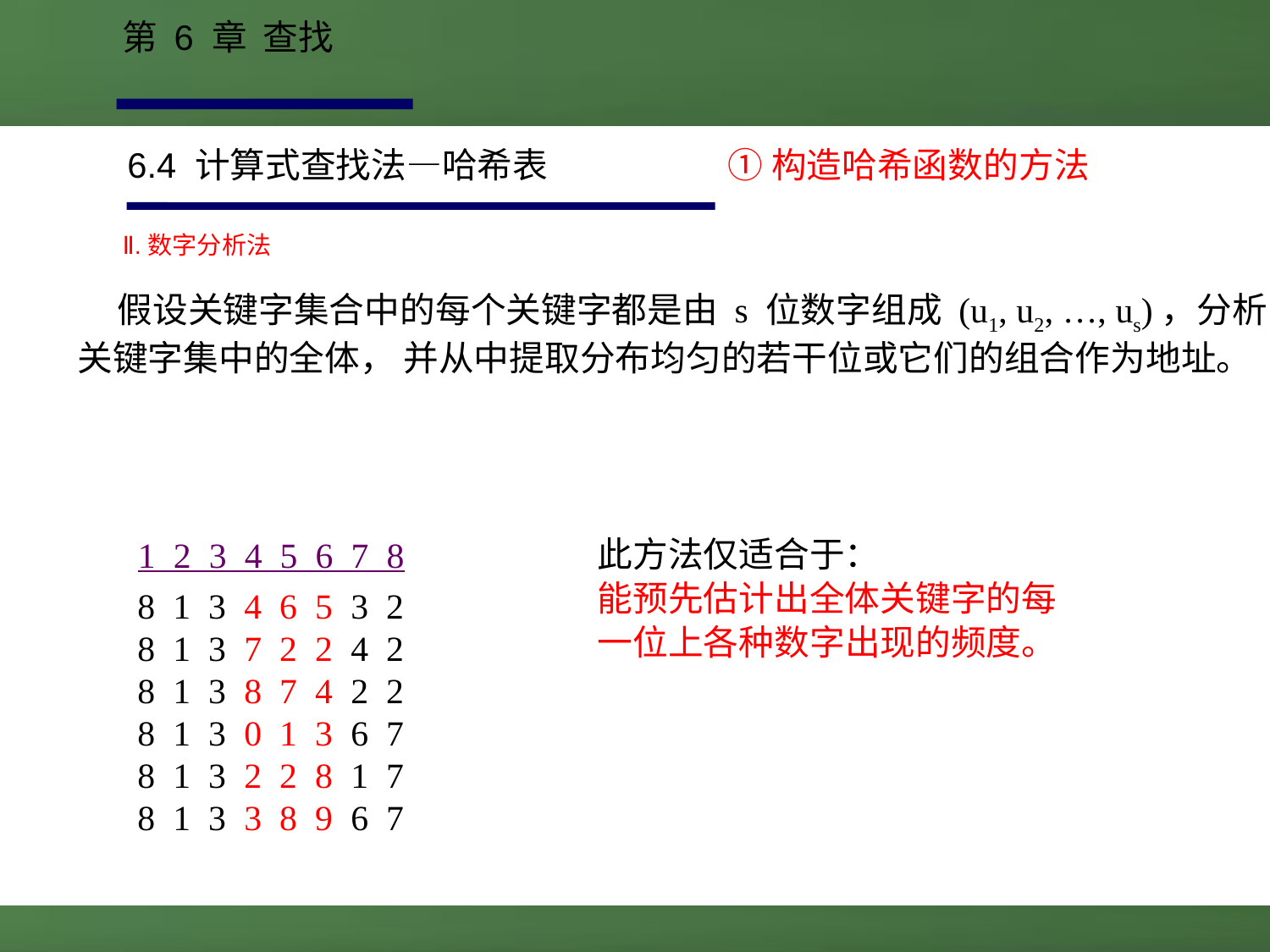

第 6 章  查找

6.4 计算式查找法—哈希表
①构造哈希函数的方法

Ⅱ.数字分析法
    假设关键字集合中的每个关键字都是由 s 位数字组成 (u1, u2, …, us)，分析关键字集中的全体， 并从中提取分布均匀的若干位或它们的组合作为地址。
1  2  3  4  5  6  7  8
此方法仅适合于：
能预先估计出全体关键字的每
一位上各种数字出现的频度。
8  1  3  4  6  5  3  2
8  1  3  7  2  2  4  2
8  1  3  8  7  4  2  2
8  1  3  0  1  3  6  7
8  1  3  2  2  8  1  7
8  1  3  3  8  9  6  7